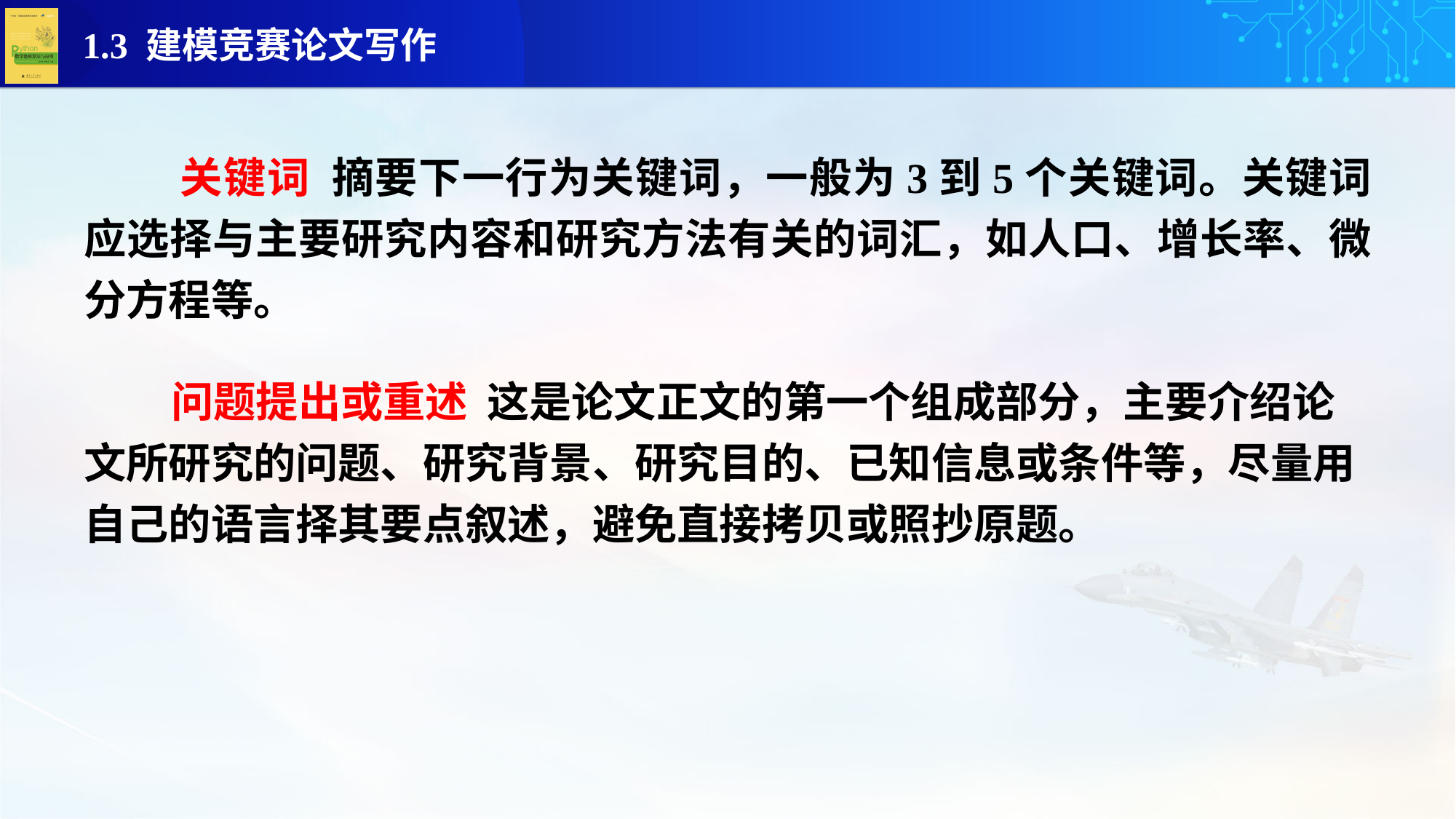

关键词  摘要下一行为关键词，一般为3到5个关键词。关键词应选择与主要研究内容和研究方法有关的词汇，如人口、增长率、微分方程等。

        问题提出或重述  这是论文正文的第一个组成部分，主要介绍论文所研究的问题、研究背景、研究目的、已知信息或条件等，尽量用自己的语言择其要点叙述，避免直接拷贝或照抄原题。